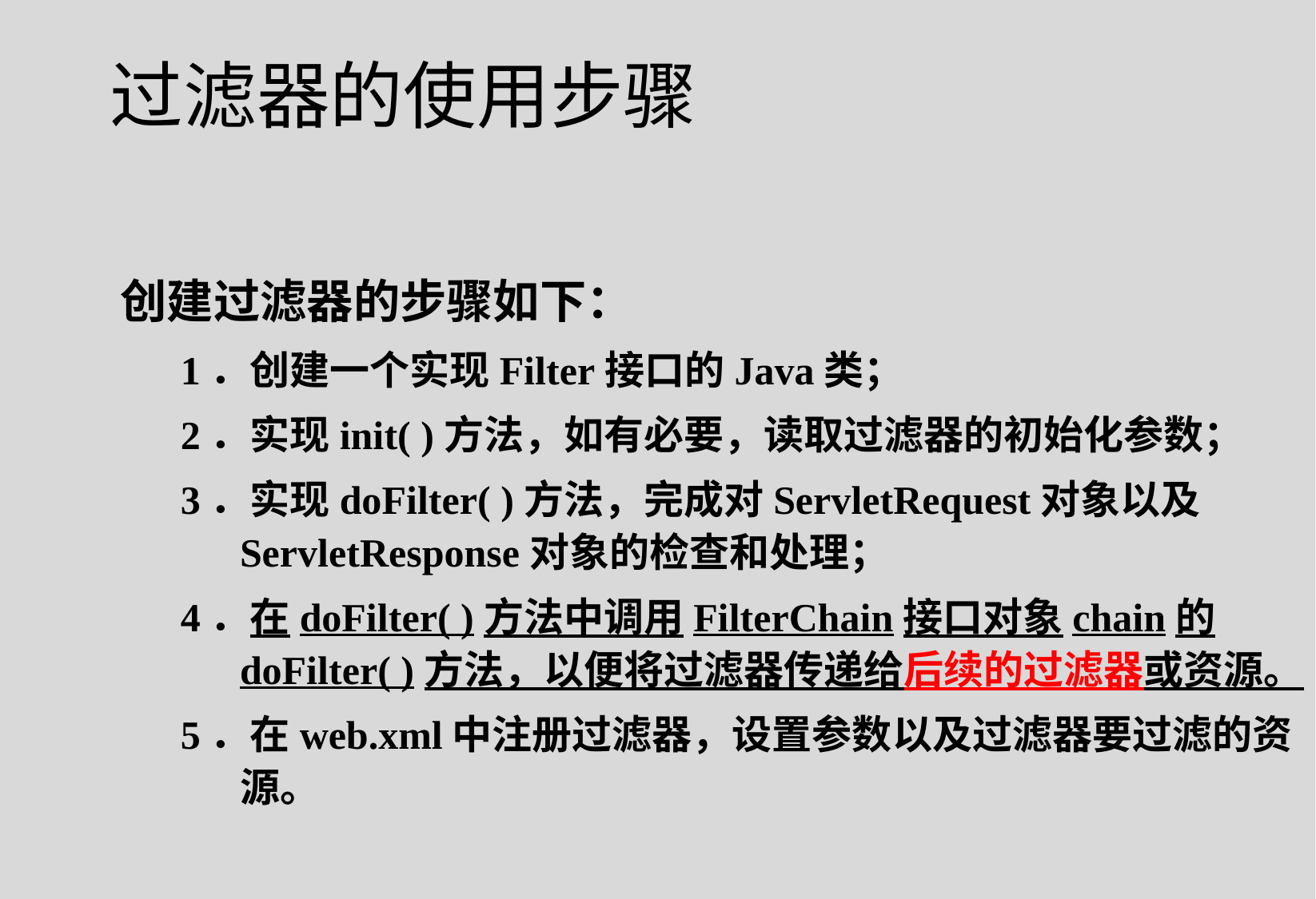

# 过滤器的使用步骤
创建过滤器的步骤如下：
1．创建一个实现Filter接口的Java类；
2．实现init( )方法，如有必要，读取过滤器的初始化参数；
3．实现doFilter( )方法，完成对ServletRequest对象以及ServletResponse对象的检查和处理；
4．在doFilter( )方法中调用FilterChain接口对象chain的doFilter( )方法，以便将过滤器传递给后续的过滤器或资源。
5．在web.xml中注册过滤器，设置参数以及过滤器要过滤的资源。